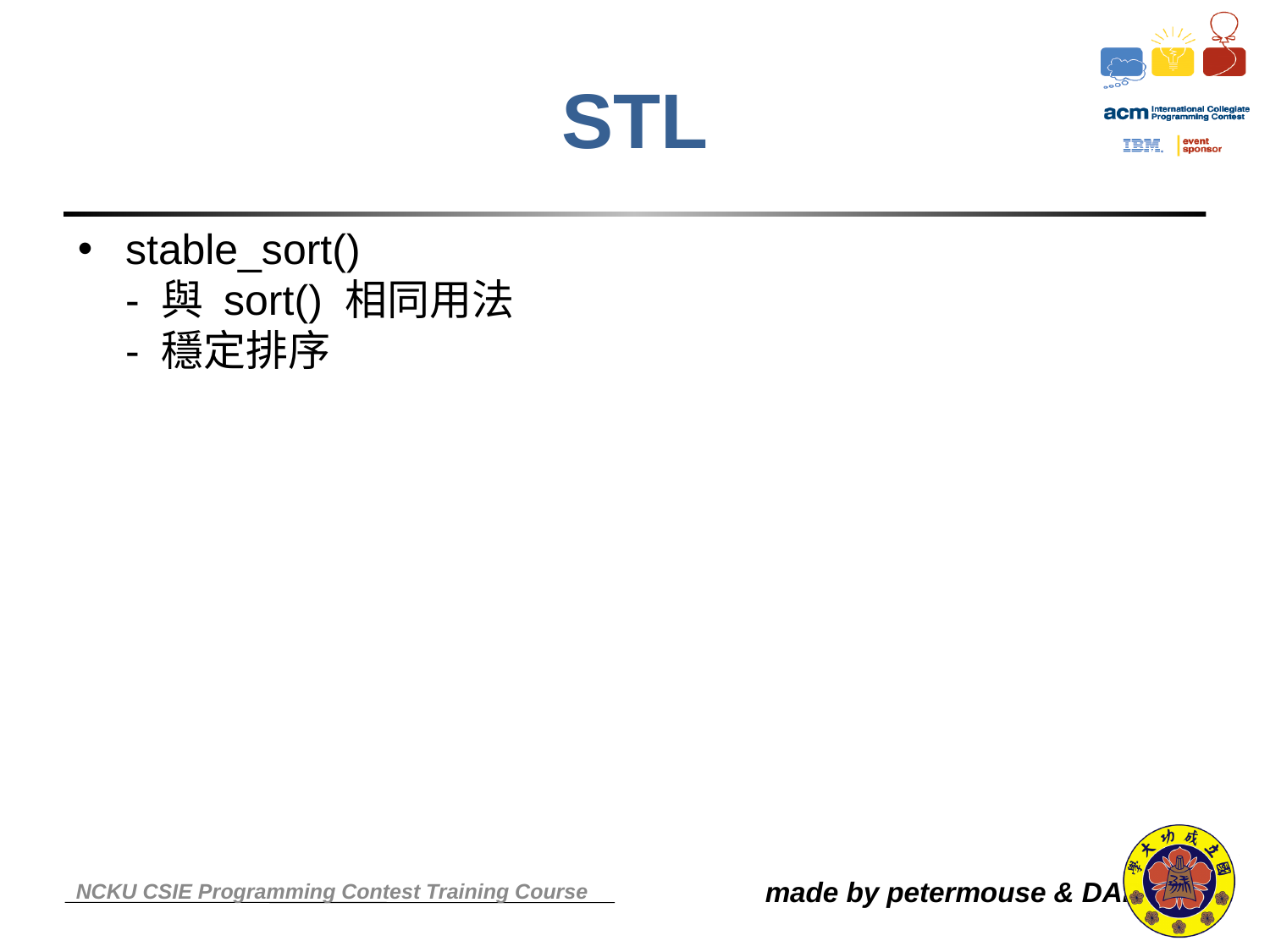

# STL
stable_sort()
- 與 sort() 相同用法
- 穩定排序